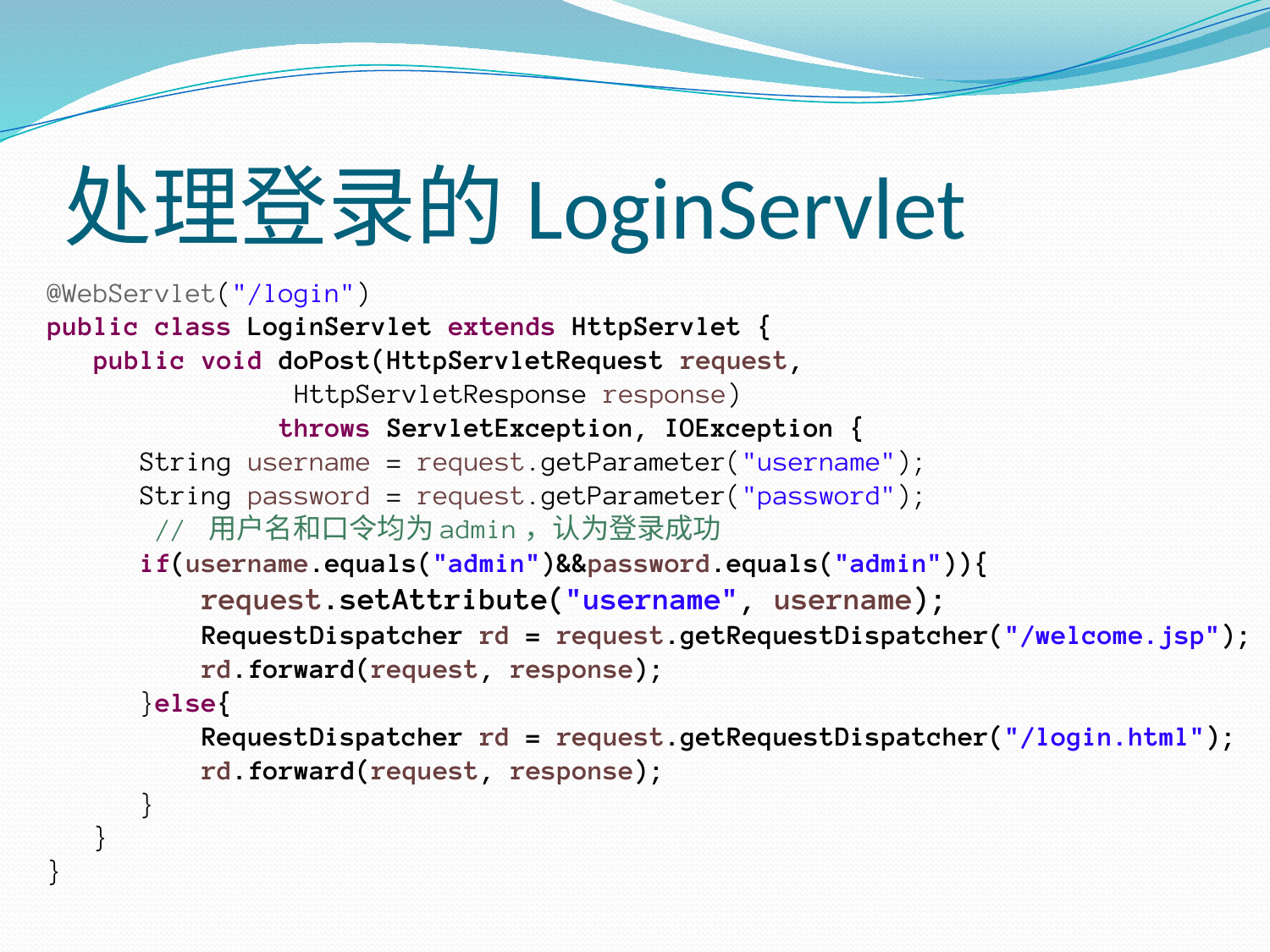

# 处理登录的LoginServlet
@WebServlet("/login")
public class LoginServlet extends HttpServlet {
   public void doPost(HttpServletRequest request,
                HttpServletResponse response)
               throws ServletException, IOException {
      String username = request.getParameter("username");
      String password = request.getParameter("password");
       // 用户名和口令均为admin，认为登录成功
      if(username.equals("admin")&&password.equals("admin")){
          request.setAttribute("username", username);
          RequestDispatcher rd = request.getRequestDispatcher("/welcome.jsp");
          rd.forward(request, response);
      }else{
          RequestDispatcher rd = request.getRequestDispatcher("/login.html");
          rd.forward(request, response);
      }
   }
}